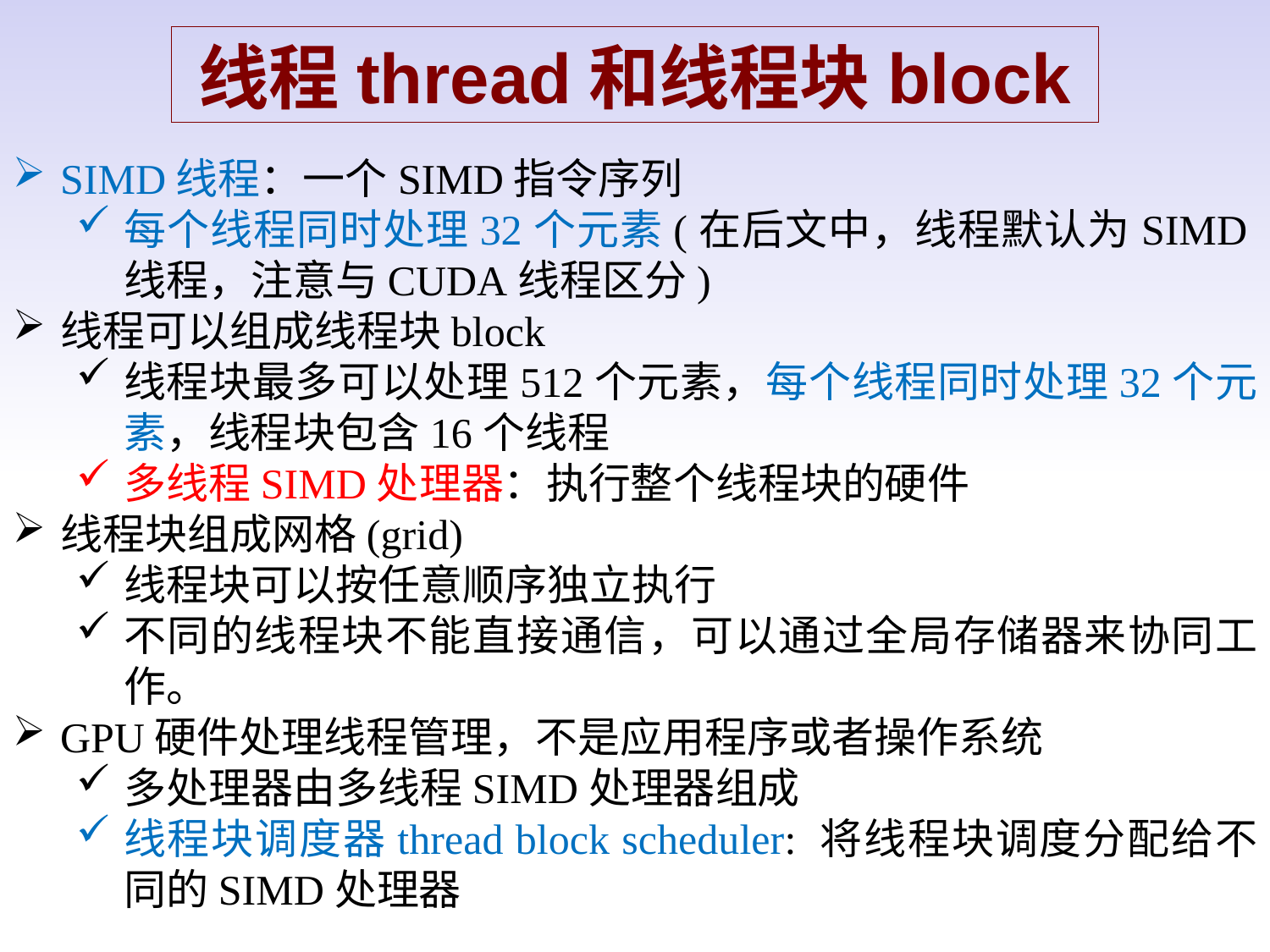

线程thread和线程块block
SIMD线程：一个SIMD指令序列
每个线程同时处理32个元素(在后文中，线程默认为SIMD线程，注意与CUDA线程区分)
线程可以组成线程块block
线程块最多可以处理512个元素，每个线程同时处理32个元素，线程块包含16个线程
多线程SIMD处理器：执行整个线程块的硬件
线程块组成网格(grid)
线程块可以按任意顺序独立执行
不同的线程块不能直接通信，可以通过全局存储器来协同工作。
GPU硬件处理线程管理，不是应用程序或者操作系统
多处理器由多线程SIMD处理器组成
线程块调度器thread block scheduler: 将线程块调度分配给不同的SIMD处理器